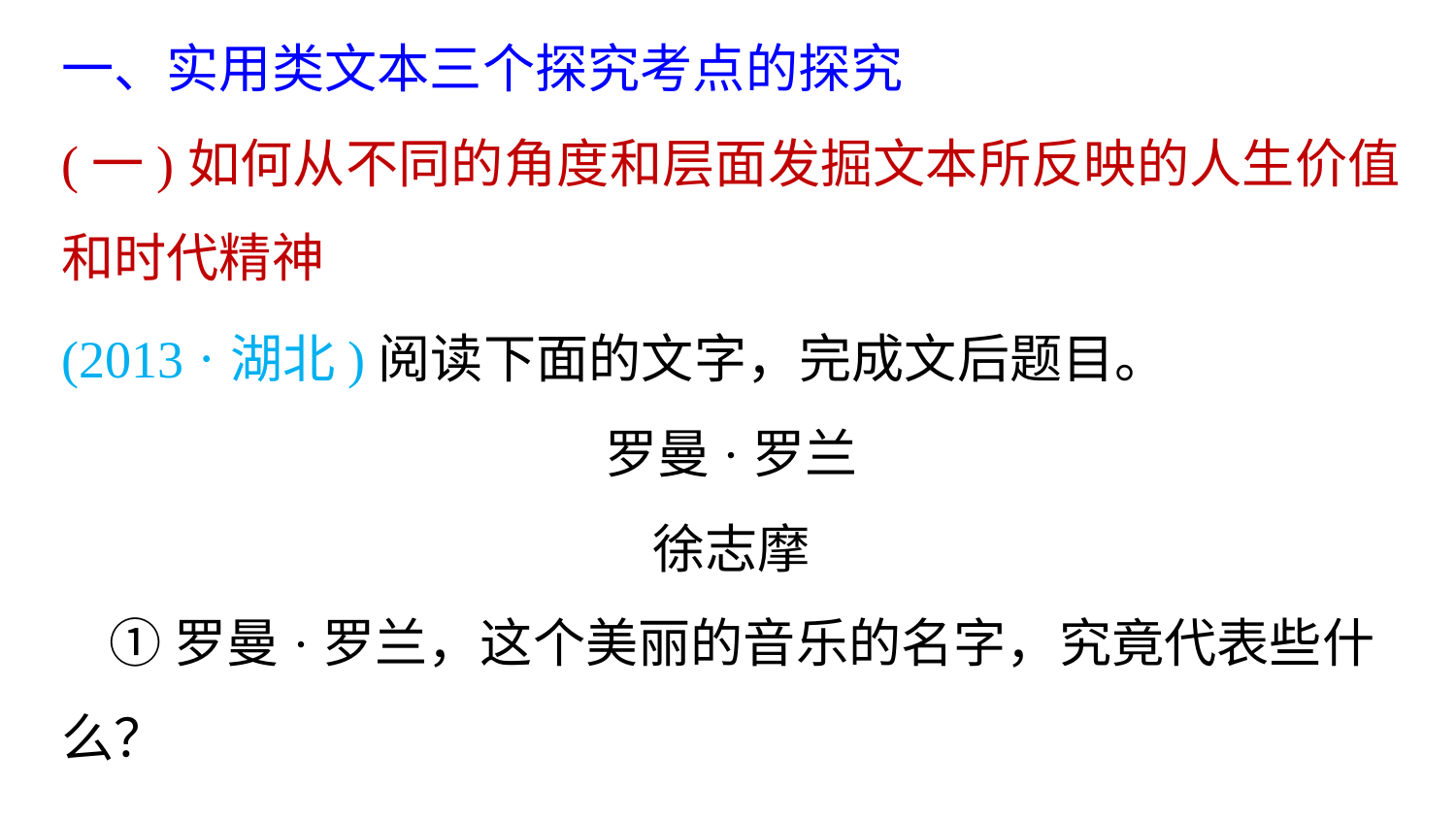

一、实用类文本三个探究考点的探究
(一)如何从不同的角度和层面发掘文本所反映的人生价值和时代精神
(2013 ·湖北)阅读下面的文字，完成文后题目。
罗曼·罗兰
徐志摩
    ①罗曼·罗兰，这个美丽的音乐的名字，究竟代表些什么？